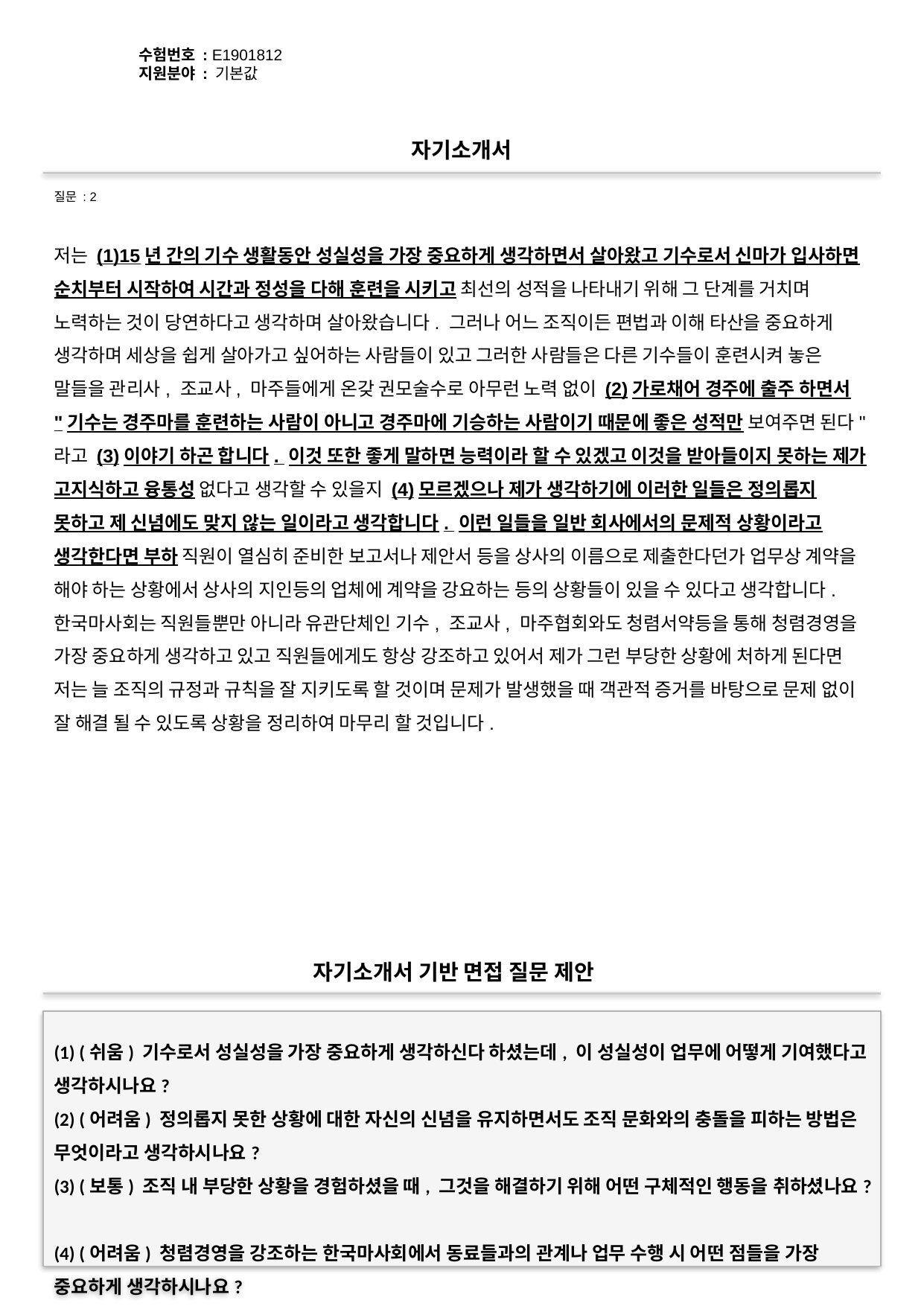

수험번호 : E1901812
지원분야 : 기본값
#

자기소개서

질문 : 2

저는 (1)15년 간의 기수 생활동안 성실성을 가장 중요하게 생각하면서 살아왔고 기수로서 신마가 입사하면 순치부터 시작하여 시간과 정성을 다해 훈련을 시키고 최선의 성적을 나타내기 위해 그 단계를 거치며 노력하는 것이 당연하다고 생각하며 살아왔습니다. 그러나 어느 조직이든 편법과 이해 타산을 중요하게 생각하며 세상을 쉽게 살아가고 싶어하는 사람들이 있고 그러한 사람들은 다른 기수들이 훈련시켜 놓은 말들을 관리사, 조교사, 마주들에게 온갖 권모술수로 아무런 노력 없이 (2)가로채어 경주에 출주 하면서 "기수는 경주마를 훈련하는 사람이 아니고 경주마에 기승하는 사람이기 때문에 좋은 성적만 보여주면 된다" 라고 (3)이야기 하곤 합니다. 이것 또한 좋게 말하면 능력이라 할 수 있겠고 이것을 받아들이지 못하는 제가 고지식하고 융통성 없다고 생각할 수 있을지 (4)모르겠으나 제가 생각하기에 이러한 일들은 정의롭지 못하고 제 신념에도 맞지 않는 일이라고 생각합니다. 이런 일들을 일반 회사에서의 문제적 상황이라고 생각한다면 부하 직원이 열심히 준비한 보고서나 제안서 등을 상사의 이름으로 제출한다던가 업무상 계약을 해야 하는 상황에서 상사의 지인등의 업체에 계약을 강요하는 등의 상황들이 있을 수 있다고 생각합니다. 한국마사회는 직원들뿐만 아니라 유관단체인 기수, 조교사, 마주협회와도 청렴서약등을 통해 청렴경영을 가장 중요하게 생각하고 있고 직원들에게도 항상 강조하고 있어서 제가 그런 부당한 상황에 처하게 된다면 저는 늘 조직의 규정과 규칙을 잘 지키도록 할 것이며 문제가 발생했을 때 객관적 증거를 바탕으로 문제 없이 잘 해결 될 수 있도록 상황을 정리하여 마무리 할 것입니다.

자기소개서 기반 면접 질문 제안

(1) (쉬움) 기수로서 성실성을 가장 중요하게 생각하신다 하셨는데, 이 성실성이 업무에 어떻게 기여했다고 생각하시나요?
(2) (어려움) 정의롭지 못한 상황에 대한 자신의 신념을 유지하면서도 조직 문화와의 충돌을 피하는 방법은 무엇이라고 생각하시나요?
(3) (보통) 조직 내 부당한 상황을 경험하셨을 때, 그것을 해결하기 위해 어떤 구체적인 행동을 취하셨나요?
(4) (어려움) 청렴경영을 강조하는 한국마사회에서 동료들과의 관계나 업무 수행 시 어떤 점들을 가장 중요하게 생각하시나요?